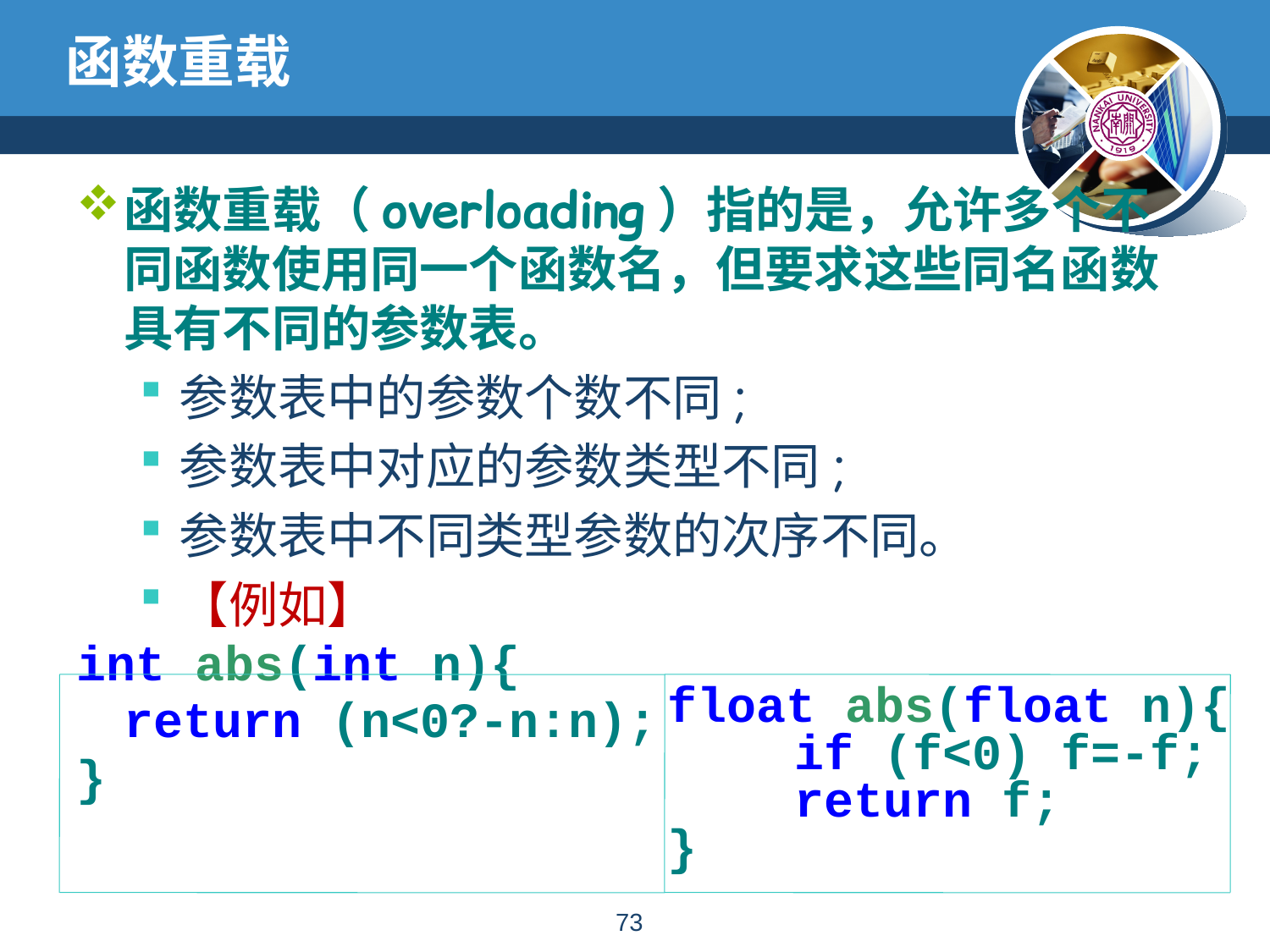

# 函数重载
函数重载（overloading）指的是，允许多个不同函数使用同一个函数名，但要求这些同名函数具有不同的参数表。
参数表中的参数个数不同;
参数表中对应的参数类型不同;
参数表中不同类型参数的次序不同。
【例如】
int abs(int n){
	return (n<0?-n:n);
}
float abs(float n){
	if (f<0) f=-f;
	return f;
}
73